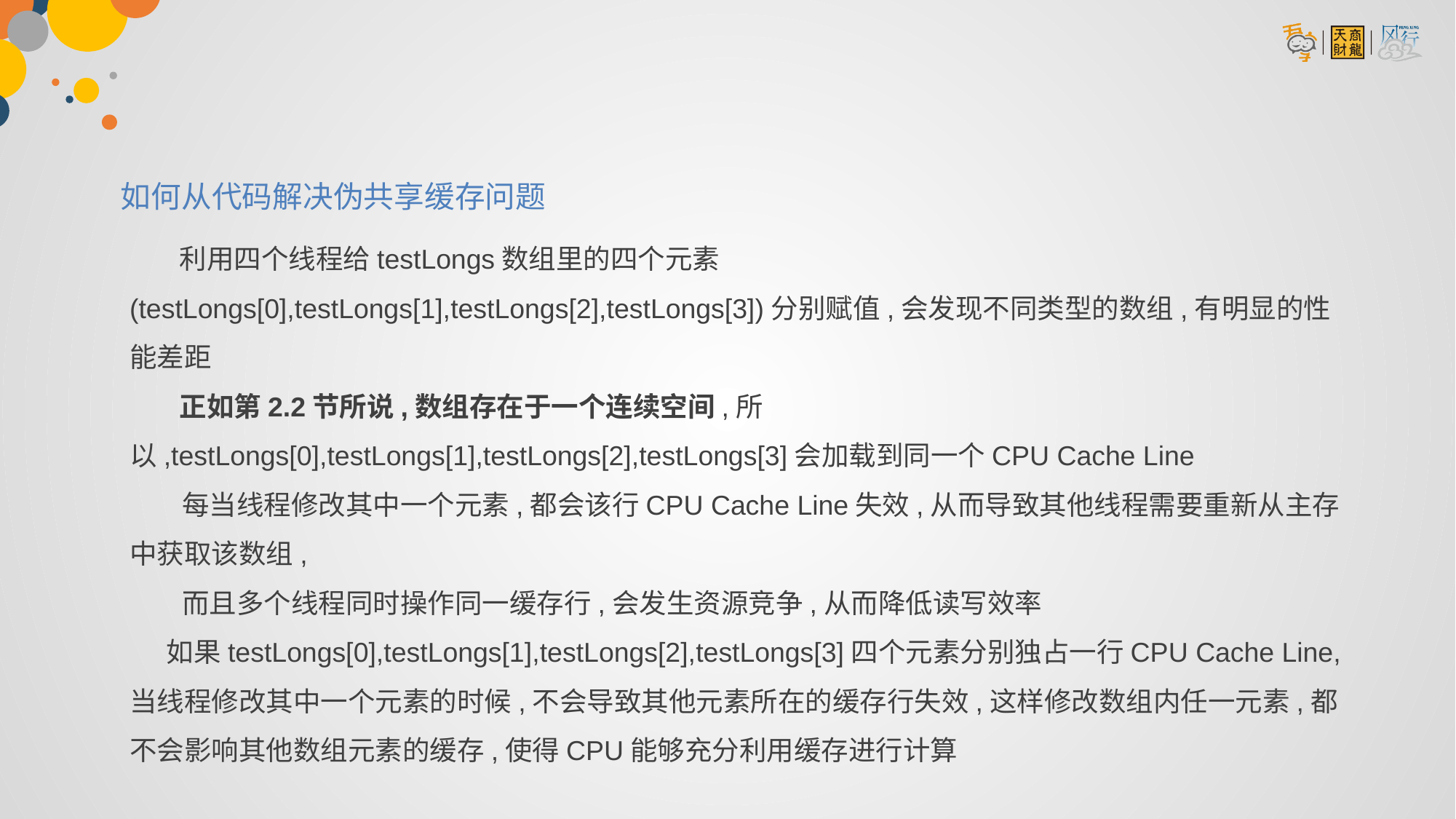

如何从代码解决伪共享缓存问题
       利用四个线程给testLongs数组里的四个元素(testLongs[0],testLongs[1],testLongs[2],testLongs[3])分别赋值,会发现不同类型的数组,有明显的性能差距
       正如第2.2节所说,数组存在于一个连续空间,所以,testLongs[0],testLongs[1],testLongs[2],testLongs[3]会加载到同一个CPU Cache Line
      每当线程修改其中一个元素,都会该行CPU Cache Line失效,从而导致其他线程需要重新从主存中获取该数组,
      而且多个线程同时操作同一缓存行,会发生资源竞争,从而降低读写效率
      如果testLongs[0],testLongs[1],testLongs[2],testLongs[3]四个元素分别独占一行CPU Cache Line,
当线程修改其中一个元素的时候,不会导致其他元素所在的缓存行失效,这样修改数组内任一元素,都不会影响其他数组元素的缓存,使得CPU能够充分利用缓存进行计算